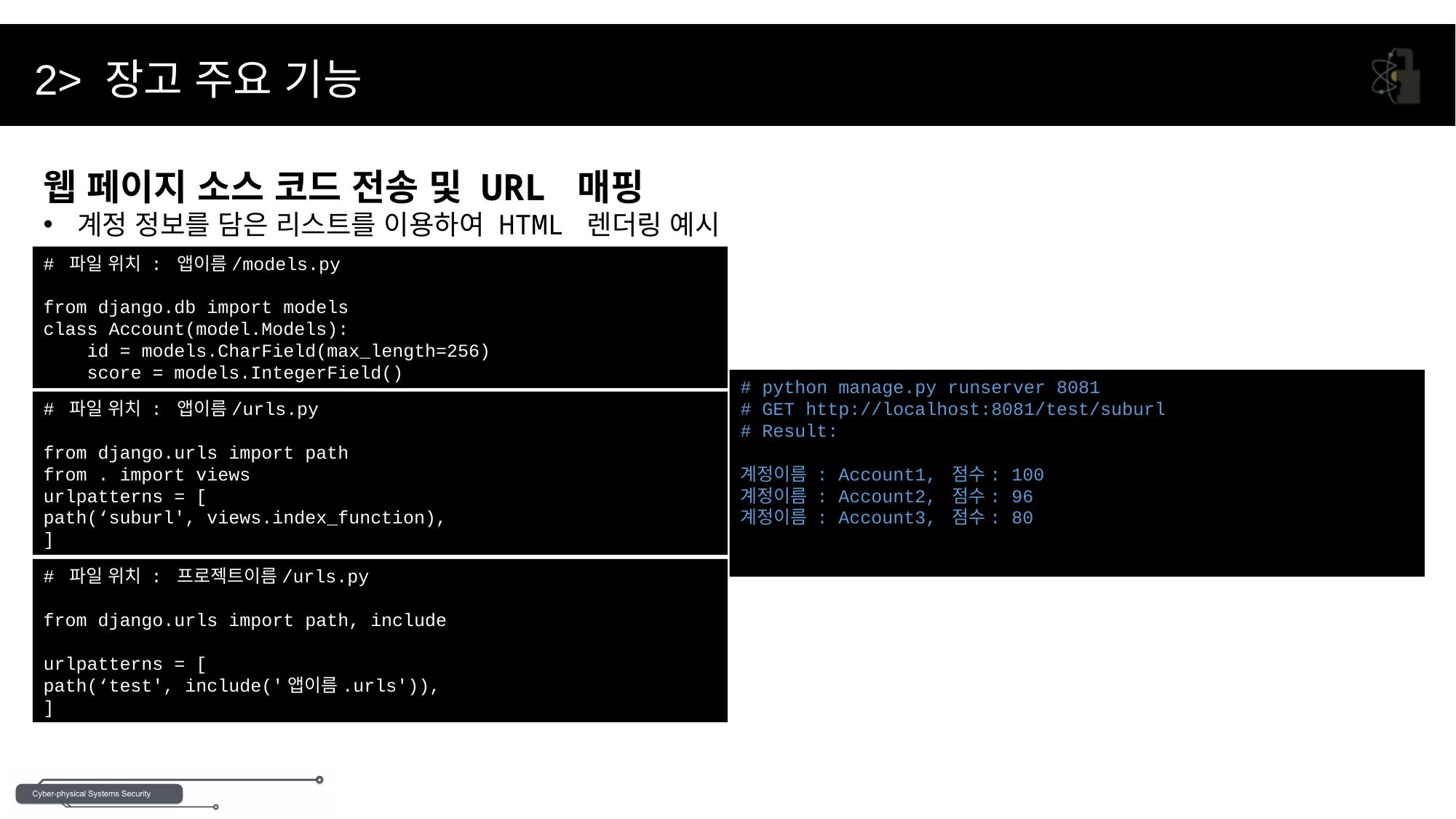

2> 장고 주요 기능
웹 페이지 소스 코드 전송 및 URL 매핑
계정 정보를 담은 리스트를 이용하여 HTML 렌더링 예시
# 파일 위치 : 앱이름/models.py

from django.db import models
class Account(model.Models):
    id = models.CharField(max_length=256)
    score = models.IntegerField()
# python manage.py runserver 8081
# GET http://localhost:8081/test/suburl
# Result:

계정이름 : Account1, 점수: 100
계정이름 : Account2, 점수: 96
계정이름 : Account3, 점수: 80

# 파일 위치 : 앱이름/urls.py

from django.urls import path
from . import views
urlpatterns = [
path(‘suburl', views.index_function),
]
# 파일 위치 : 프로젝트이름/urls.py

from django.urls import path, include
urlpatterns = [
path(‘test', include('앱이름.urls')),
]